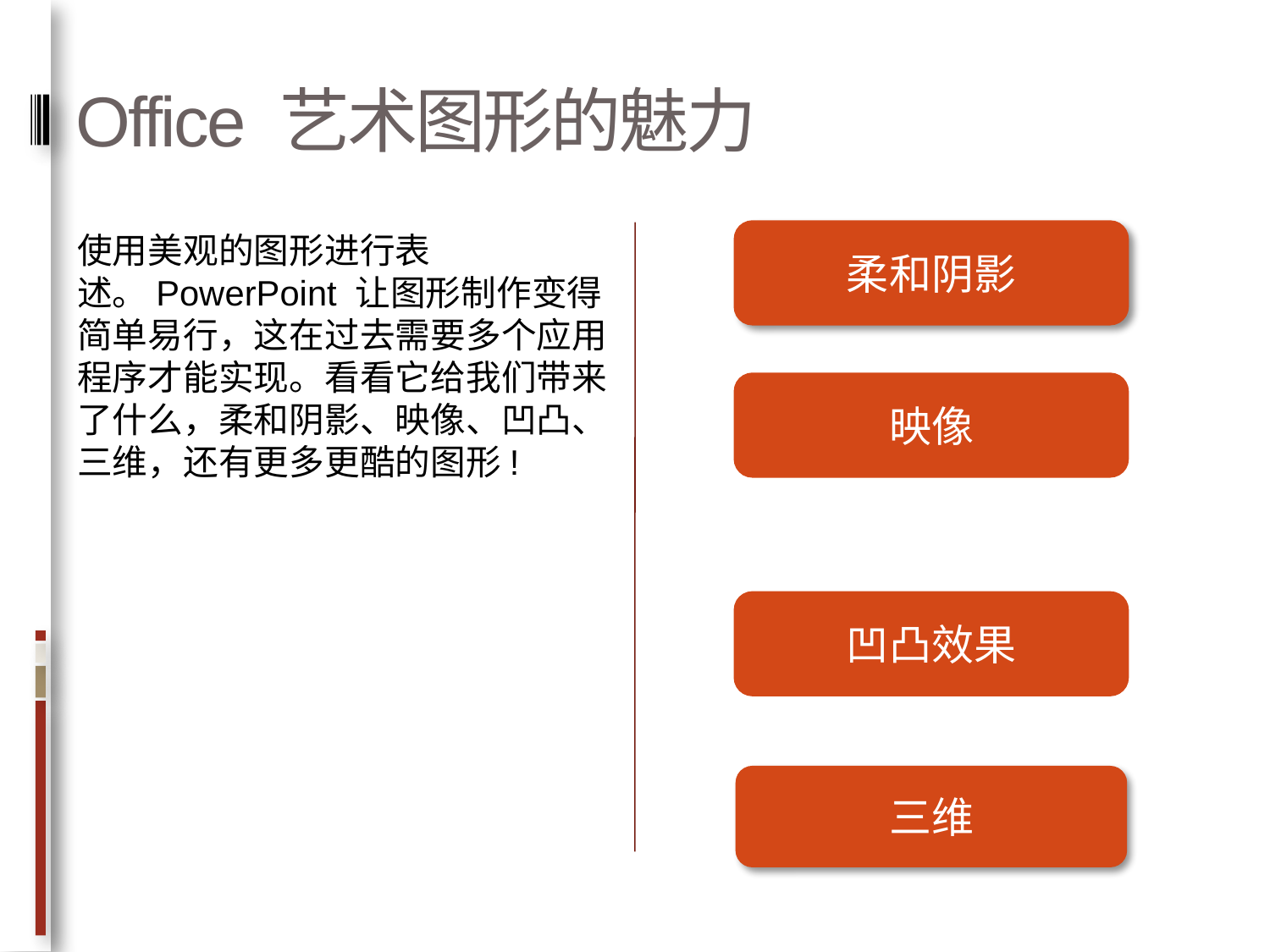

# Office 艺术图形的魅力
使用美观的图形进行表述。PowerPoint 让图形制作变得简单易行，这在过去需要多个应用程序才能实现。看看它给我们带来了什么，柔和阴影、映像、凹凸、三维，还有更多更酷的图形!

柔和阴影
映像
凹凸效果
三维